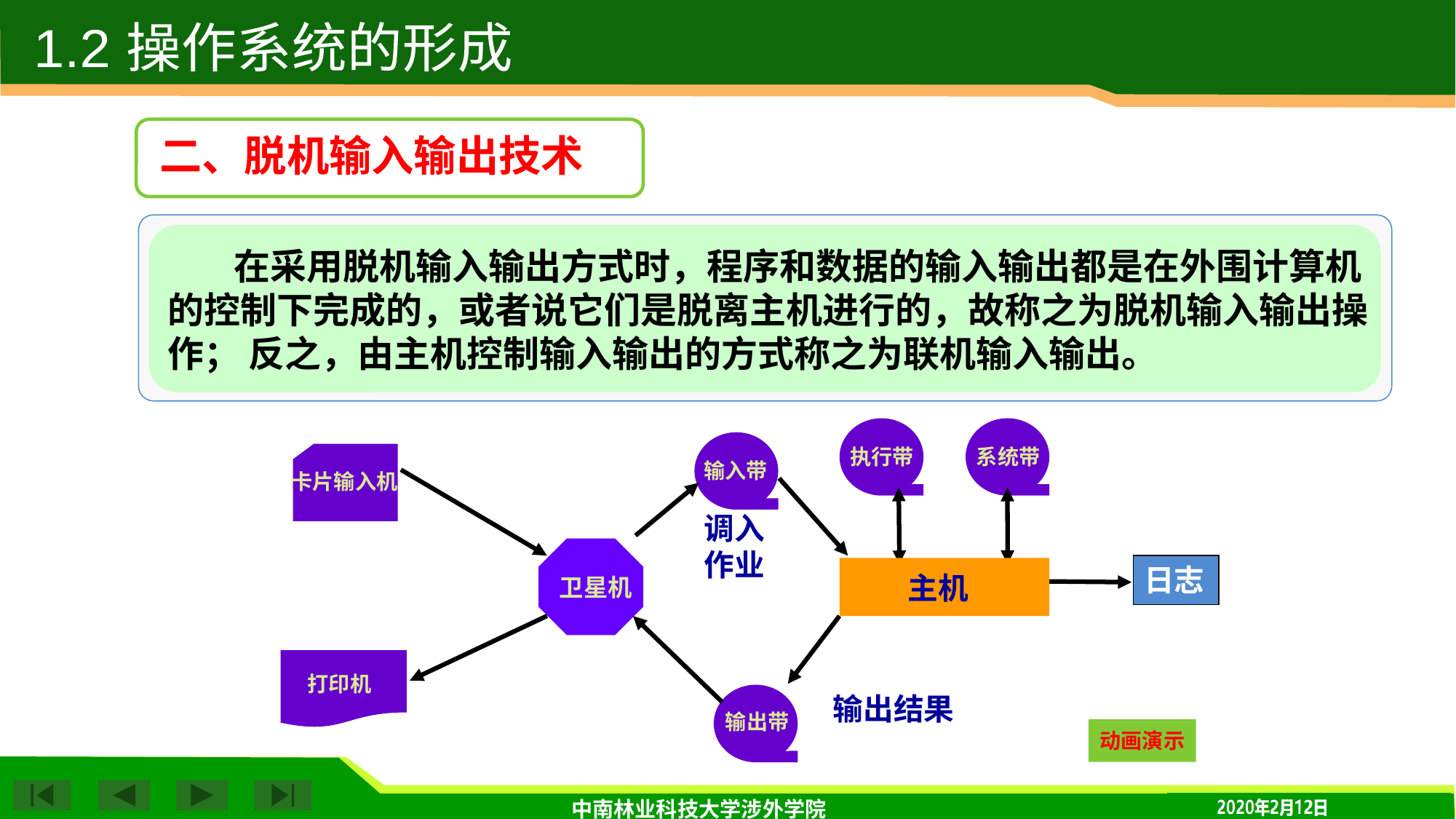

1.2 操作系统的形成

二、脱机输入输出技术

       在采用脱机输入输出方式时，程序和数据的输入输出都是在外围计算机的控制下完成的，或者说它们是脱离主机进行的，故称之为脱机输入输出操作； 反之，由主机控制输入输出的方式称之为联机输入输出。

执行带

系统带

输入带

卡片输入机

调入
作业

卫星机
日志

主机

打印机

输出带
输出结果
动画演示